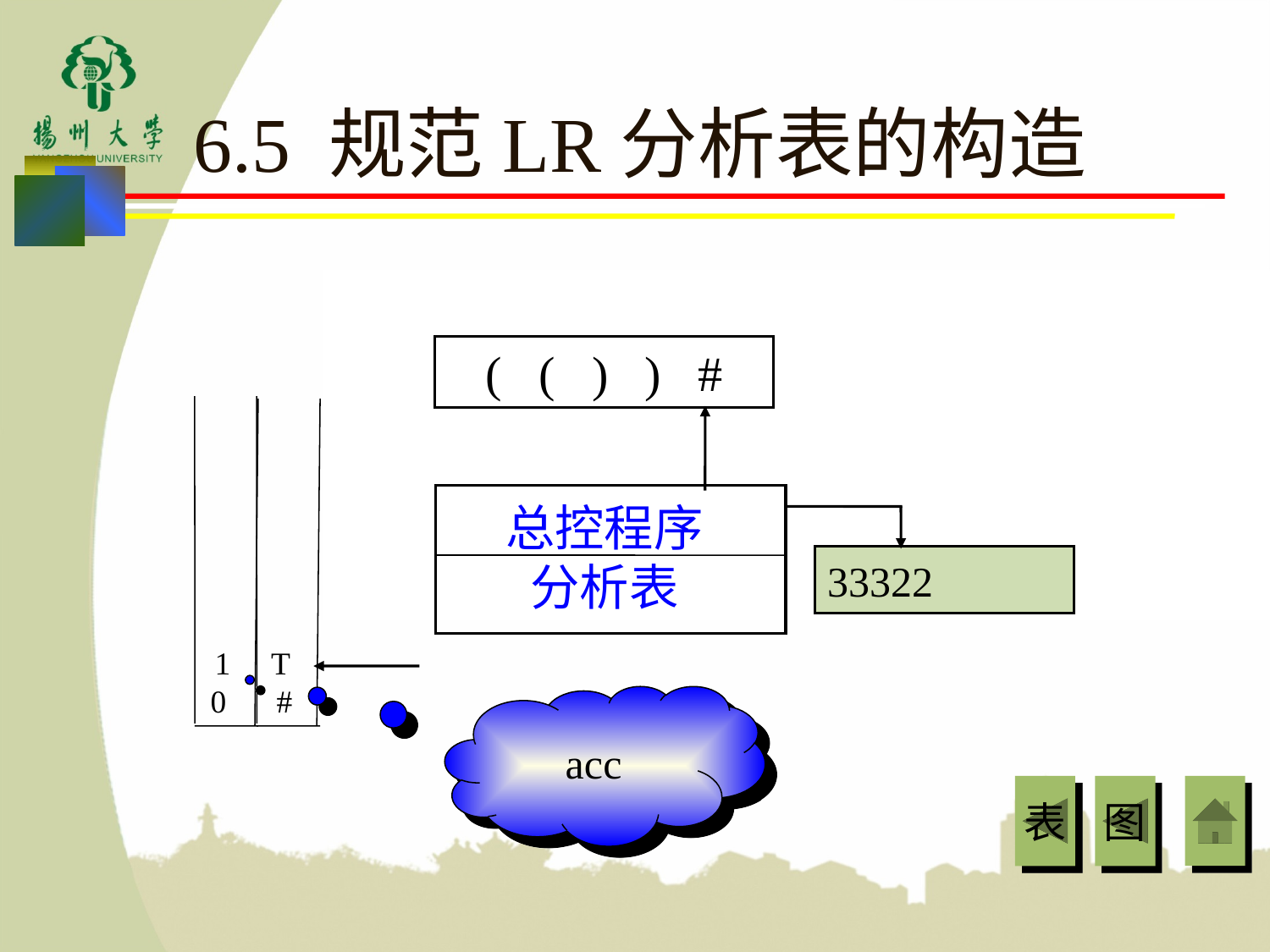

# 6.5 规范LR分析表的构造
(   (   )   )   #

1
0

T
#

总控程序
分析表

33322

acc
表
图

104